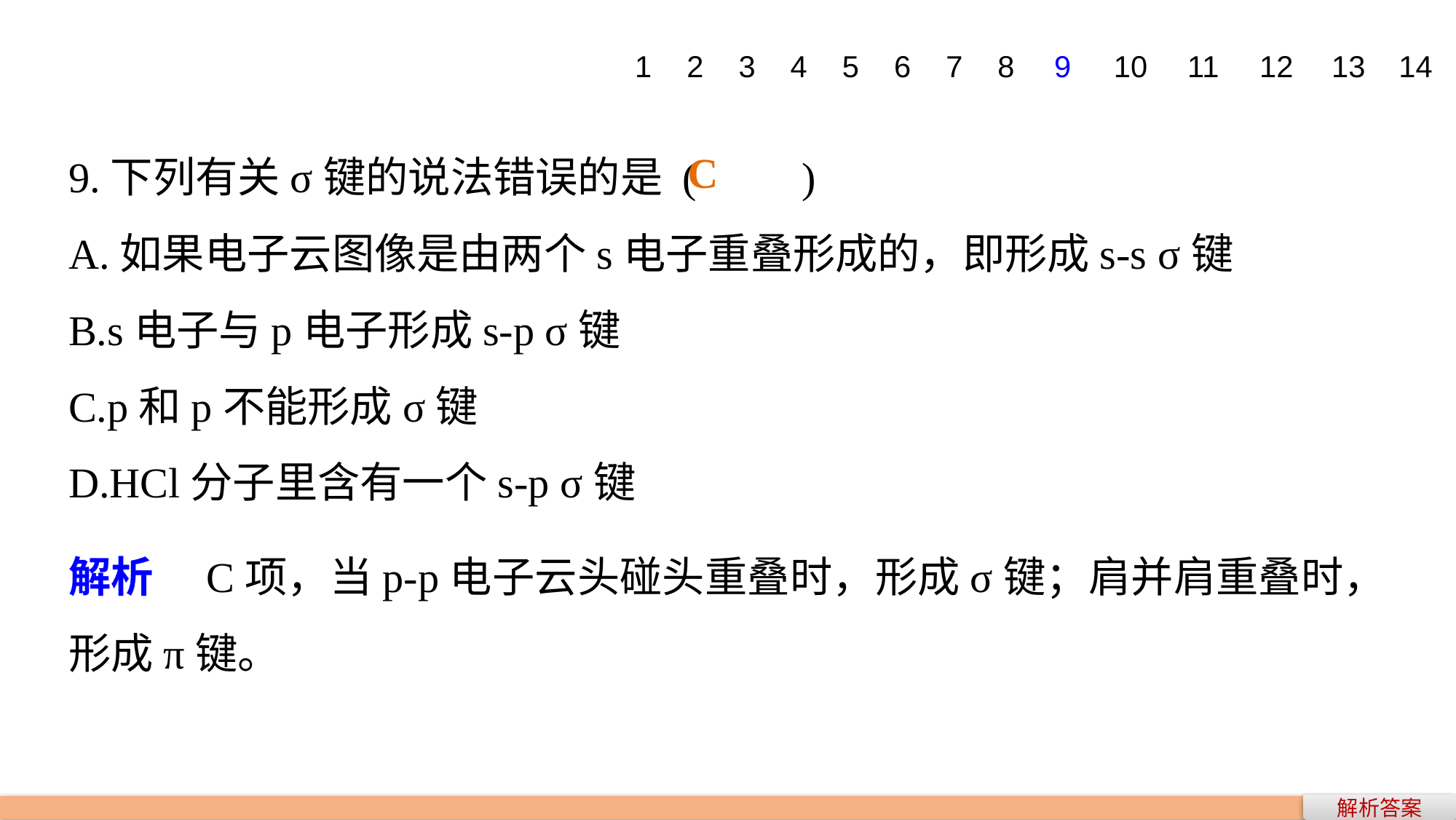

1
2
3
4
5
6
7
8
9
10
11
12
13
14
9.下列有关σ键的说法错误的是 (　　)
A.如果电子云图像是由两个s电子重叠形成的，即形成s-­s σ键
B.s电子与p电子形成s­-p σ键
C.p和p不能形成σ键
D.HCl分子里含有一个s-­p σ键
C
解析　C项，当p-­p电子云头碰头重叠时，形成σ键；肩并肩重叠时，形成π键。
解析答案